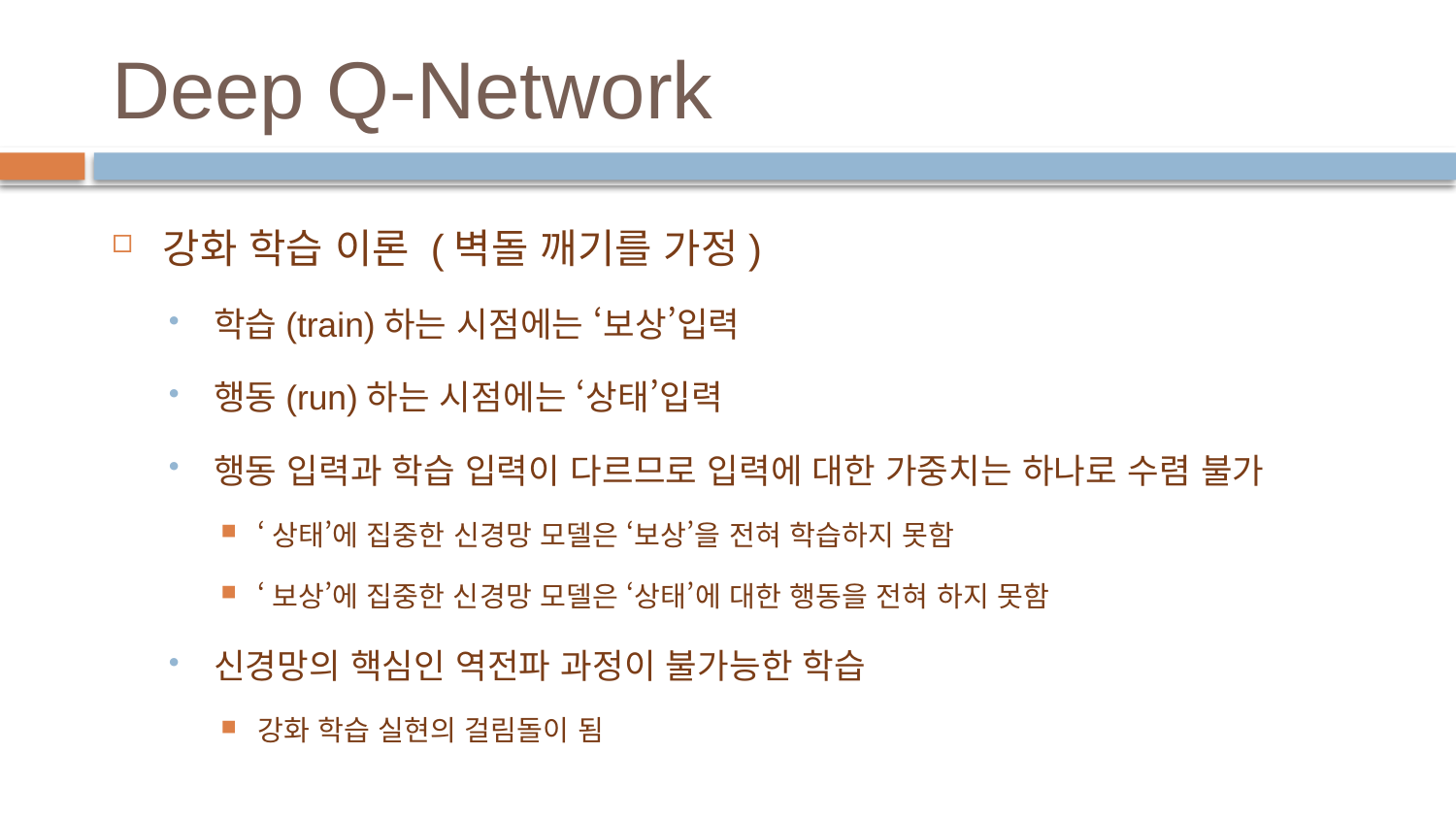

# Deep Q-Network
강화 학습 이론 (벽돌 깨기를 가정)
학습(train)하는 시점에는 ‘보상’입력
행동(run)하는 시점에는 ‘상태’입력
행동 입력과 학습 입력이 다르므로 입력에 대한 가중치는 하나로 수렴 불가
‘상태’에 집중한 신경망 모델은 ‘보상’을 전혀 학습하지 못함
‘보상’에 집중한 신경망 모델은 ‘상태’에 대한 행동을 전혀 하지 못함
신경망의 핵심인 역전파 과정이 불가능한 학습
강화 학습 실현의 걸림돌이 됨